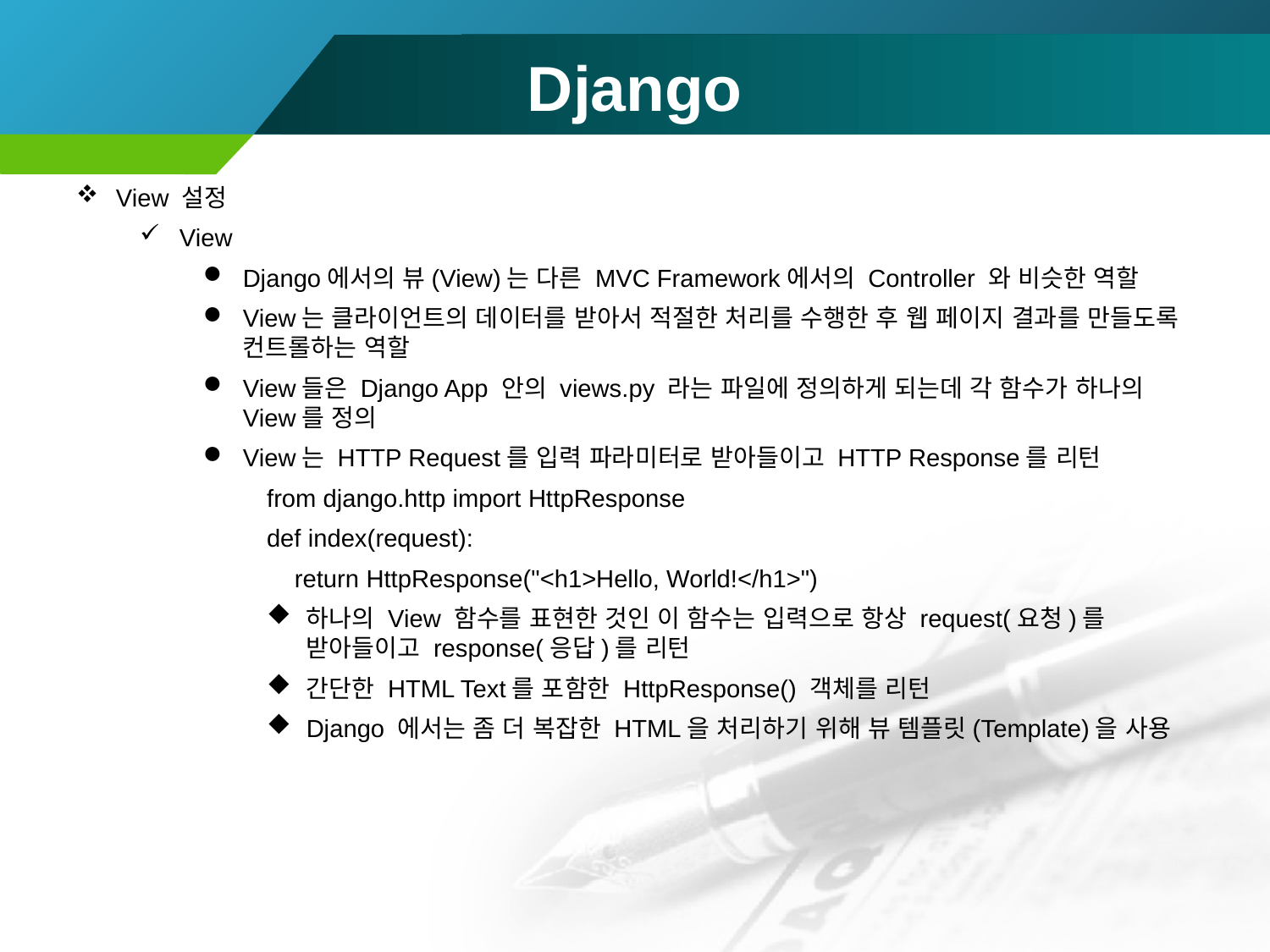

# Django
View 설정
View
Django에서의 뷰(View)는 다른 MVC Framework에서의 Controller 와 비슷한 역할
View는 클라이언트의 데이터를 받아서 적절한 처리를 수행한 후 웹 페이지 결과를 만들도록 컨트롤하는 역할
View들은 Django App 안의 views.py 라는 파일에 정의하게 되는데 각 함수가 하나의 View를 정의
View는 HTTP Request를 입력 파라미터로 받아들이고 HTTP Response를 리턴
from django.http import HttpResponse
def index(request):
    return HttpResponse("<h1>Hello, World!</h1>")
하나의 View 함수를 표현한 것인 이 함수는 입력으로 항상 request(요청)를 받아들이고 response(응답)를 리턴
간단한 HTML Text를 포함한 HttpResponse() 객체를 리턴
Django 에서는 좀 더 복잡한 HTML을 처리하기 위해 뷰 템플릿(Template)을 사용